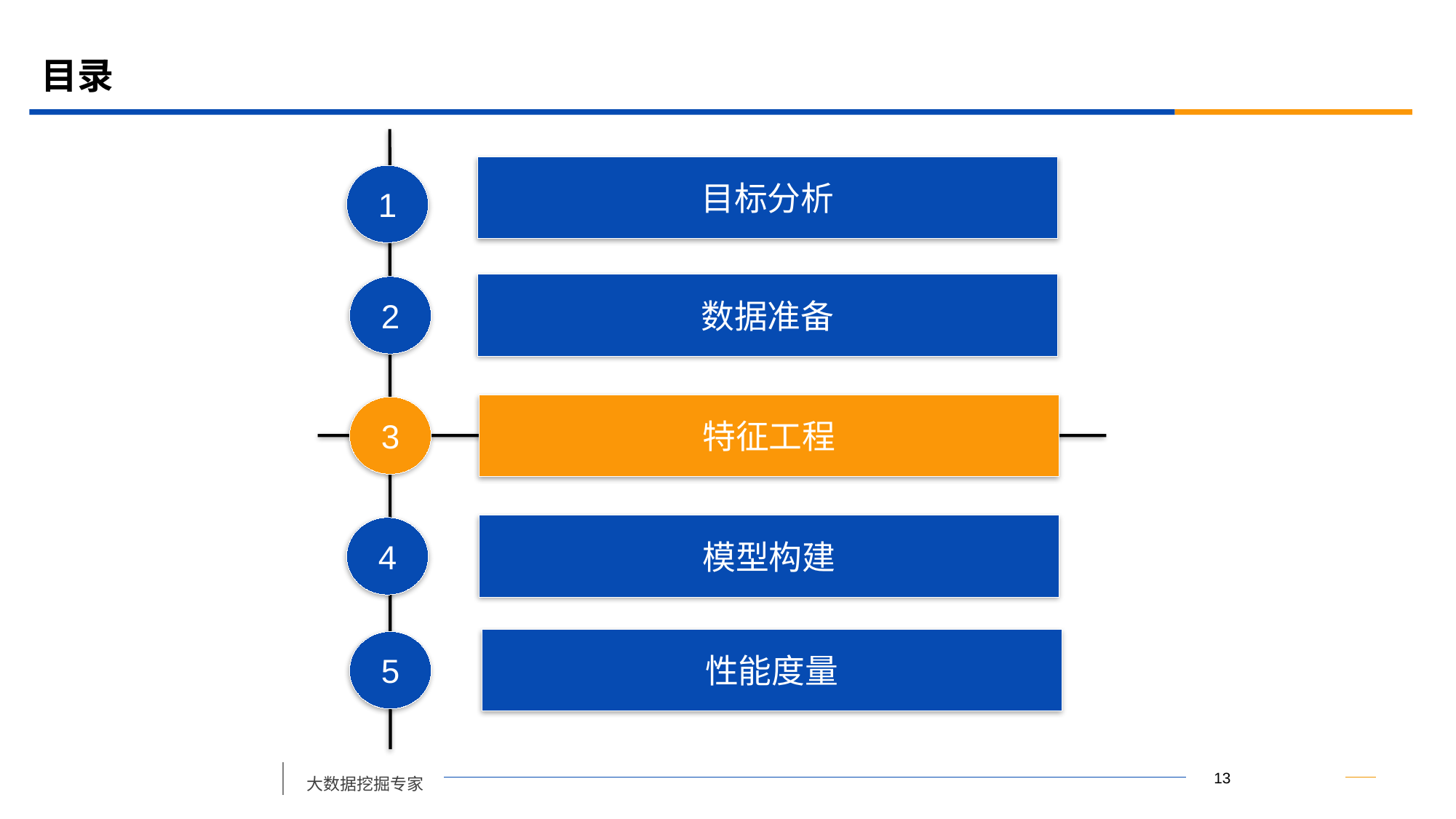

# 目录
目标分析
1
数据准备
2
特征工程
3

模型构建
4
性能度量
5